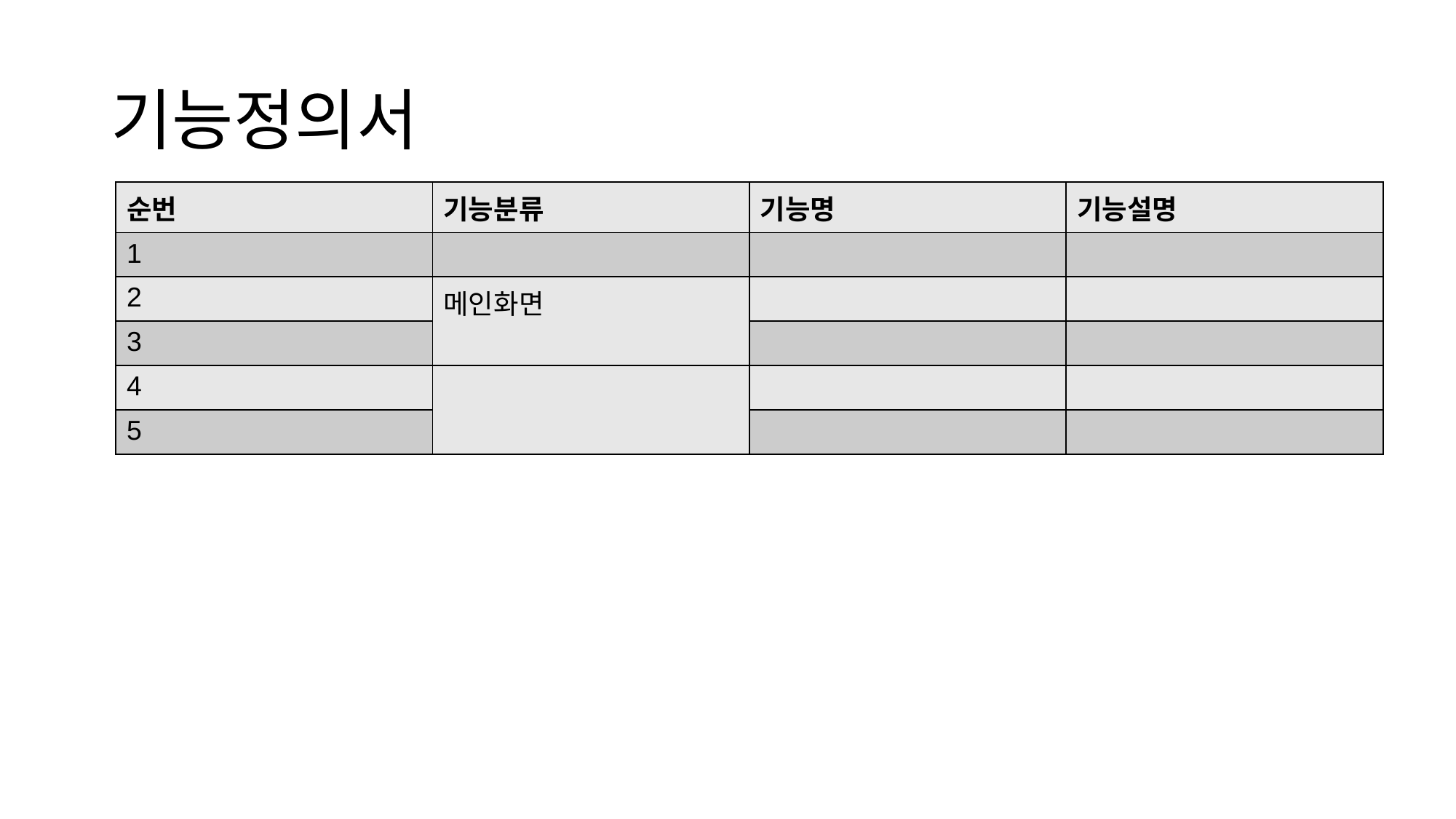

# 기능정의서
| 순번 | 기능분류 | 기능명 | 기능설명 |
| --- | --- | --- | --- |
| 1 |  |  |  |
| 2 | 메인화면 |  |  |
| 3 |  |  |  |
| 4 |  |  |  |
| 5 |  |  |  |